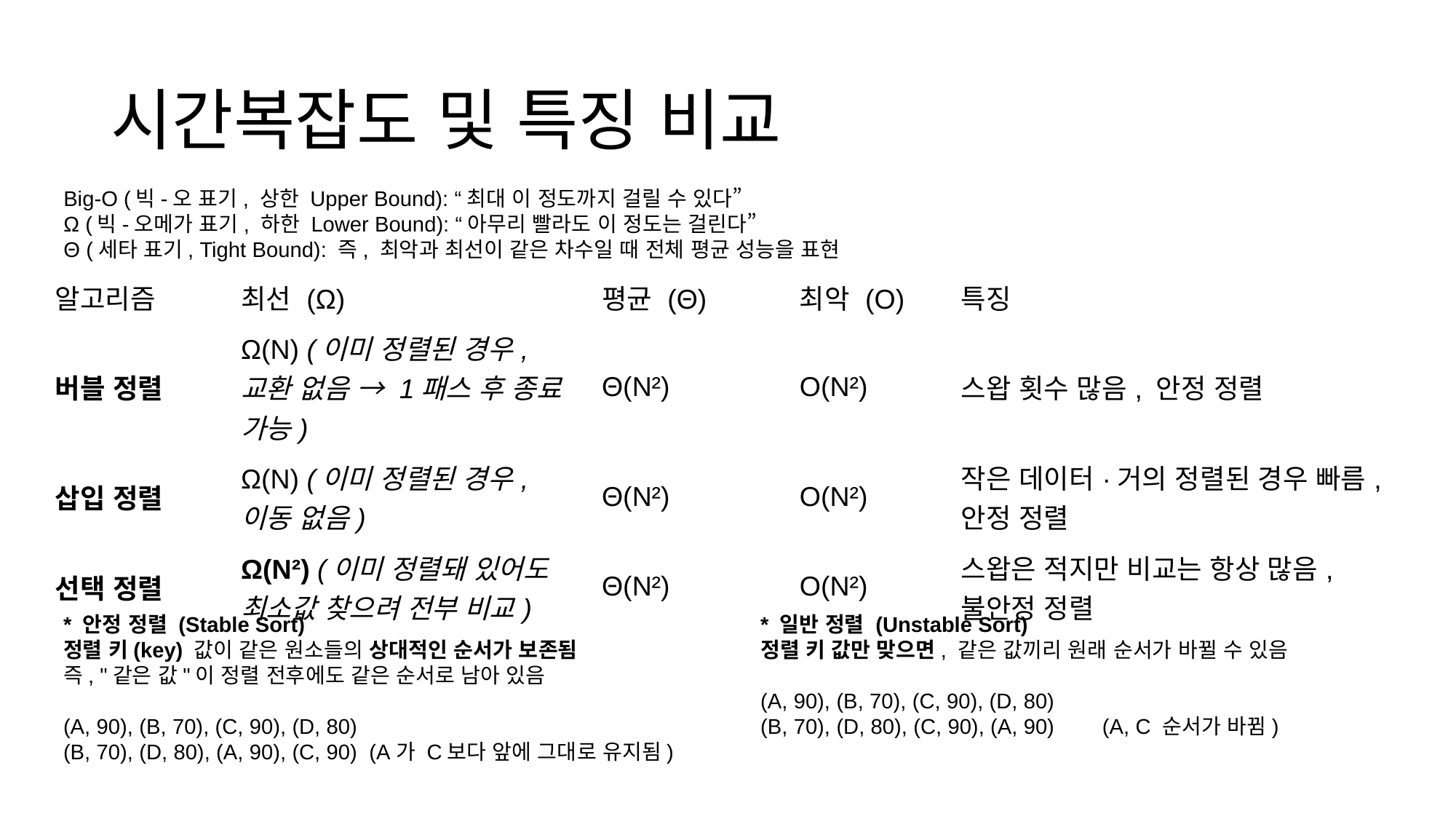

# 시간복잡도 및 특징 비교
Big-O (빅-오 표기, 상한 Upper Bound): “최대 이 정도까지 걸릴 수 있다”
Ω (빅-오메가 표기, 하한 Lower Bound): “아무리 빨라도 이 정도는 걸린다”
Θ (세타 표기, Tight Bound): 즉, 최악과 최선이 같은 차수일 때 전체 평균 성능을 표현
| 알고리즘 | 최선 (Ω) | 평균 (Θ) | 최악 (O) | 특징 |
| --- | --- | --- | --- | --- |
| 버블 정렬 | Ω(N) (이미 정렬된 경우, 교환 없음 → 1패스 후 종료 가능) | Θ(N²) | O(N²) | 스왑 횟수 많음, 안정 정렬 |
| 삽입 정렬 | Ω(N) (이미 정렬된 경우, 이동 없음) | Θ(N²) | O(N²) | 작은 데이터·거의 정렬된 경우 빠름, 안정 정렬 |
| 선택 정렬 | Ω(N²) (이미 정렬돼 있어도 최소값 찾으려 전부 비교) | Θ(N²) | O(N²) | 스왑은 적지만 비교는 항상 많음, 불안정 정렬 |
* 안정 정렬 (Stable Sort)
정렬 키(key) 값이 같은 원소들의 상대적인 순서가 보존됨
즉, "같은 값"이 정렬 전후에도 같은 순서로 남아 있음

(A, 90), (B, 70), (C, 90), (D, 80)
(B, 70), (D, 80), (A, 90), (C, 90)  (A가 C보다 앞에 그대로 유지됨)
* 일반 정렬 (Unstable Sort)
정렬 키 값만 맞으면, 같은 값끼리 원래 순서가 바뀔 수 있음

(A, 90), (B, 70), (C, 90), (D, 80)
(B, 70), (D, 80), (C, 90), (A, 90)        (A, C 순서가 바뀜)